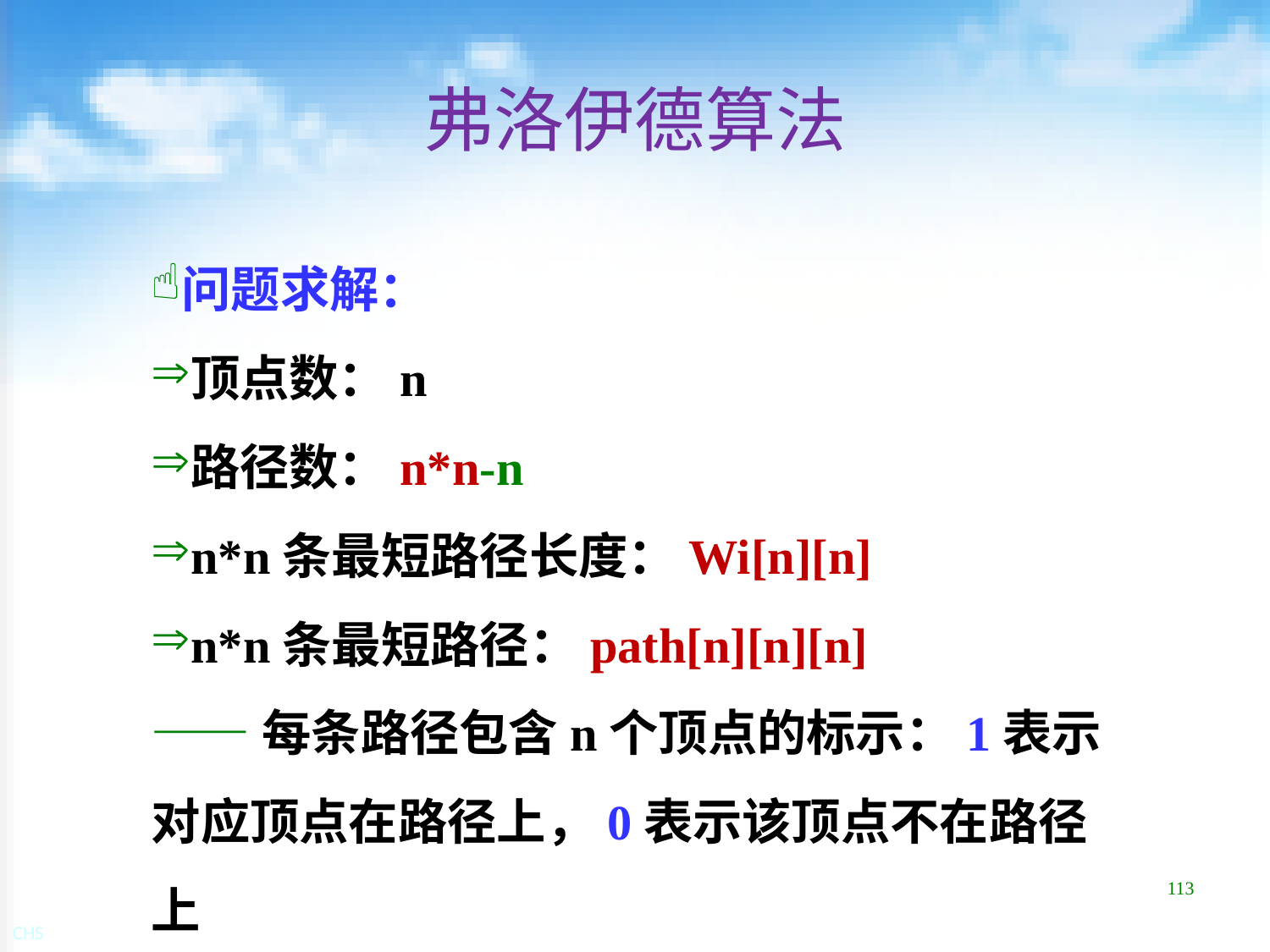

# 弗洛伊德算法
问题求解：
顶点数：n
路径数：n*n-n
n*n条最短路径长度：Wi[n][n]
n*n条最短路径：path[n][n][n]
——每条路径包含n个顶点的标示：1表示对应顶点在路径上，0表示该顶点不在路径上
113